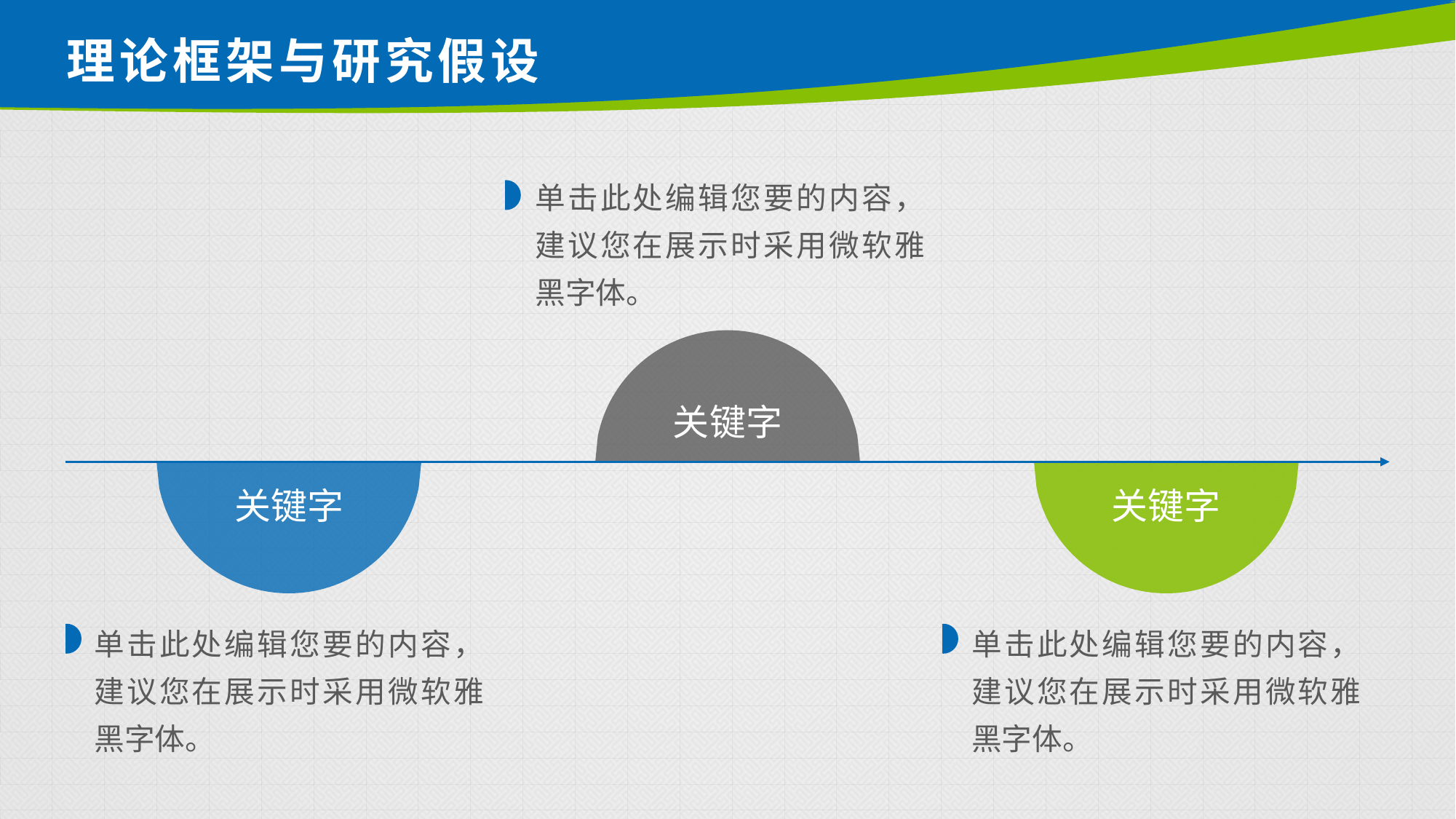

# 理论框架与研究假设
单击此处编辑您要的内容，建议您在展示时采用微软雅黑字体。

关键字

关键字
关键字
单击此处编辑您要的内容，建议您在展示时采用微软雅黑字体。

单击此处编辑您要的内容，建议您在展示时采用微软雅黑字体。